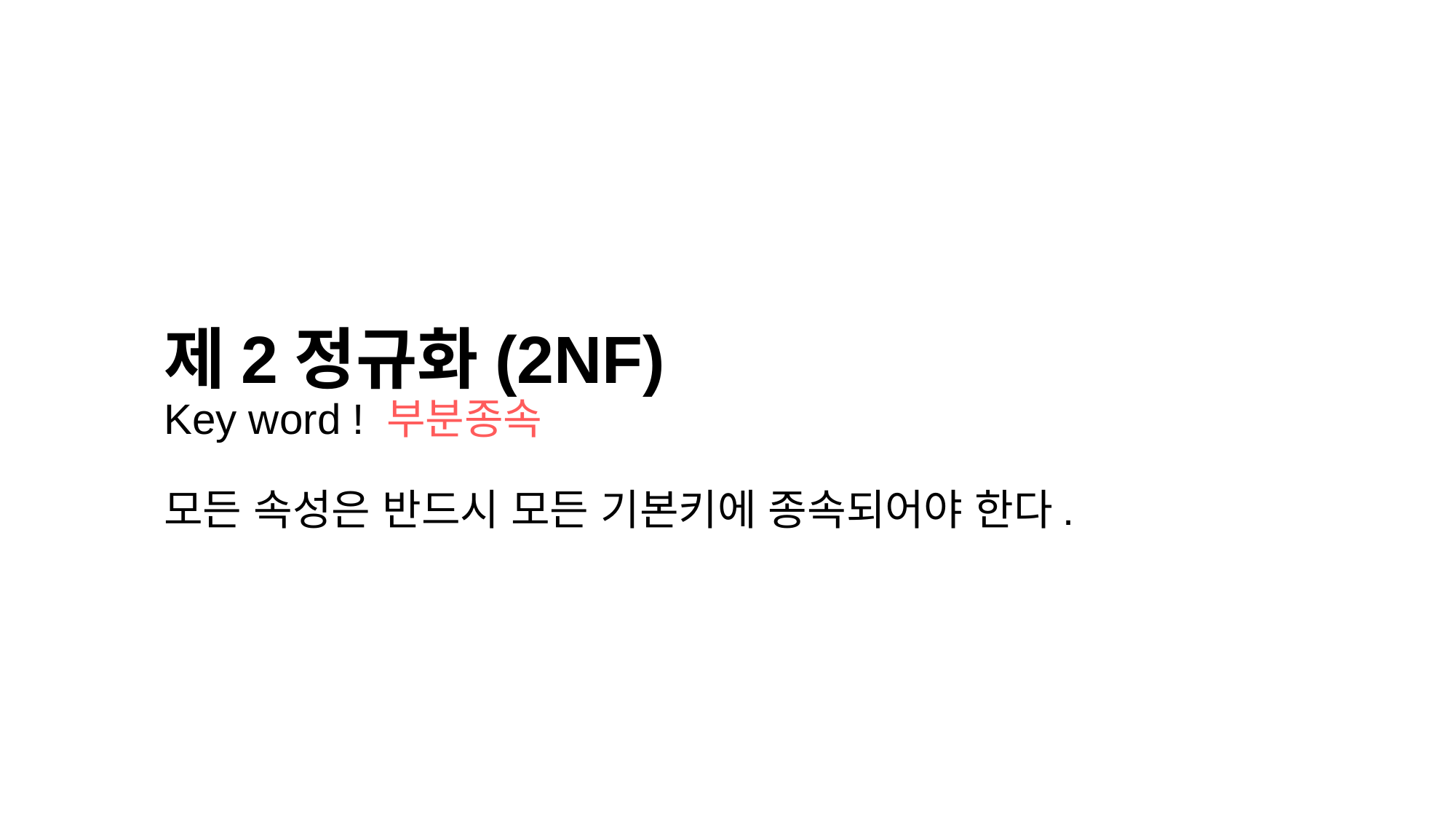

제2정규화(2NF)
Key word ! 부분종속

모든 속성은 반드시 모든 기본키에 종속되어야 한다.